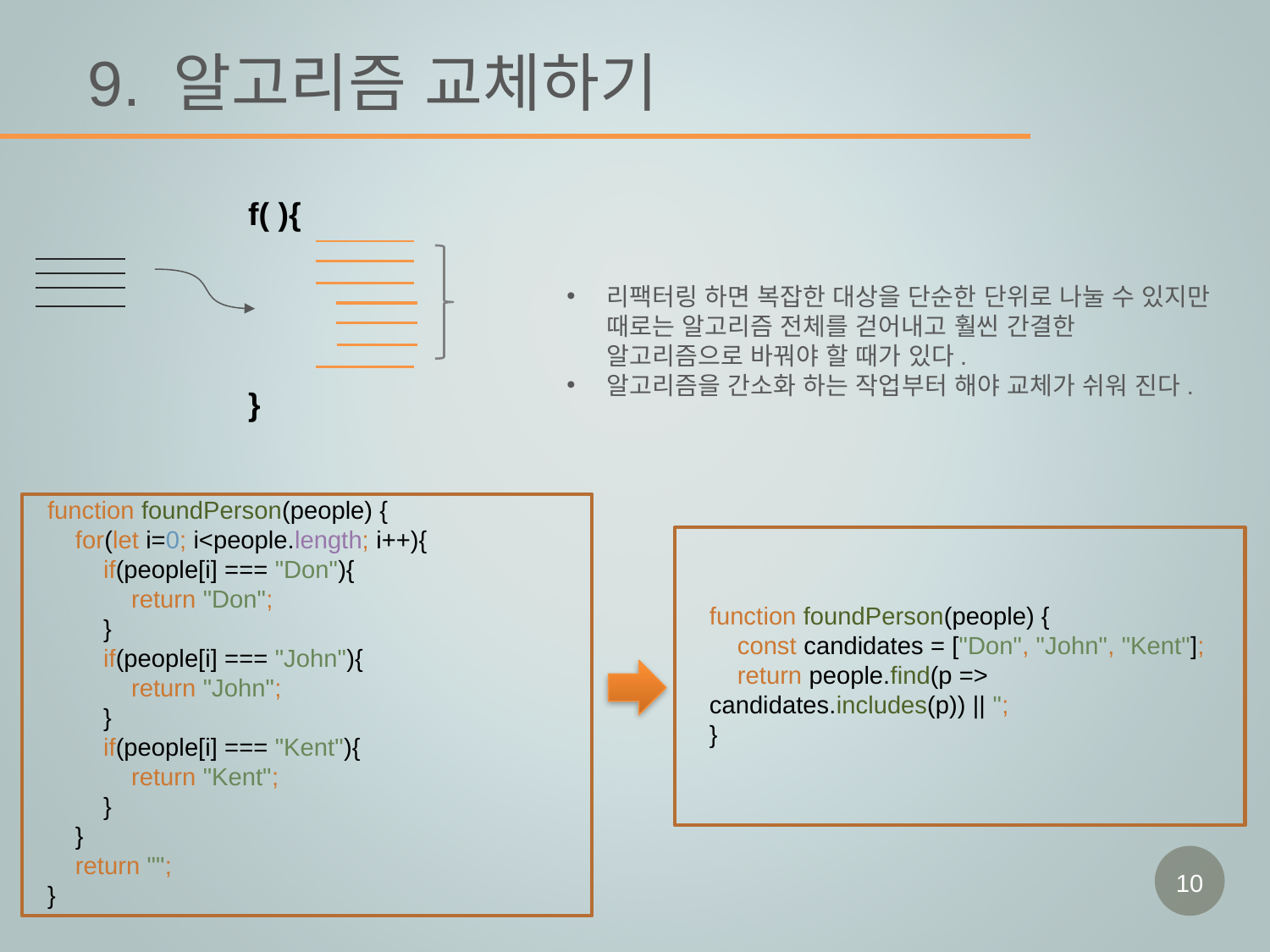

# 9. 알고리즘 교체하기
f( ){

}
리팩터링 하면 복잡한 대상을 단순한 단위로 나눌 수 있지만 때로는 알고리즘 전체를 걷어내고 훨씬 간결한 알고리즘으로 바꿔야 할 때가 있다.
알고리즘을 간소화 하는 작업부터 해야 교체가 쉬워 진다.

function foundPerson(people) {
    for(let i=0; i<people.length; i++){
        if(people[i] === "Don"){
            return "Don";
        }
        if(people[i] === "John"){
            return "John";
        }
        if(people[i] === "Kent"){
            return "Kent";
        }
    }
    return "";
}

function foundPerson(people) {
    const candidates = ["Don", "John", "Kent"];
    return people.find(p => candidates.includes(p)) || '';
}